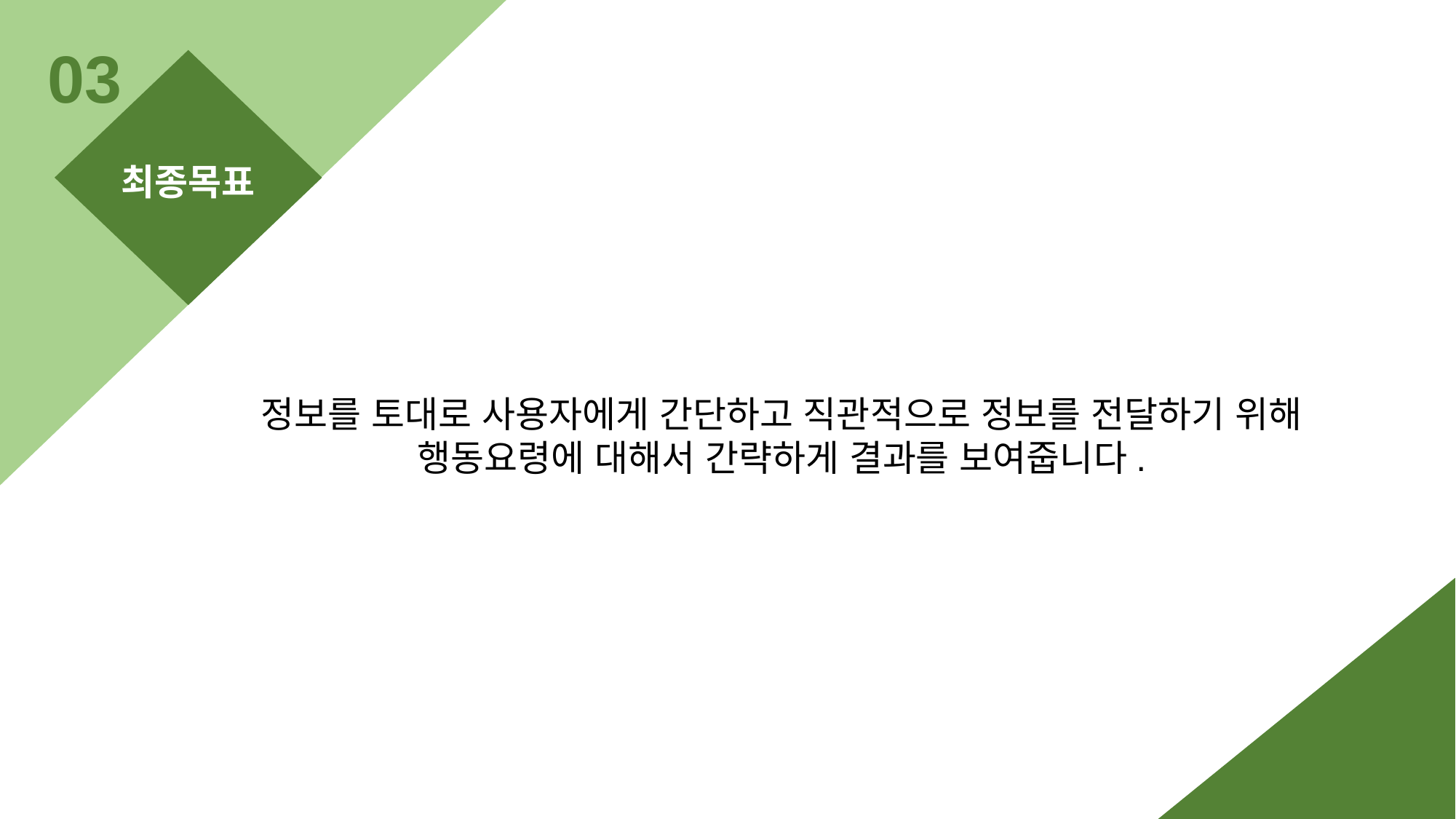

03
최종목표
정보를 토대로 사용자에게 간단하고 직관적으로 정보를 전달하기 위해
행동요령에 대해서 간략하게 결과를 보여줍니다.